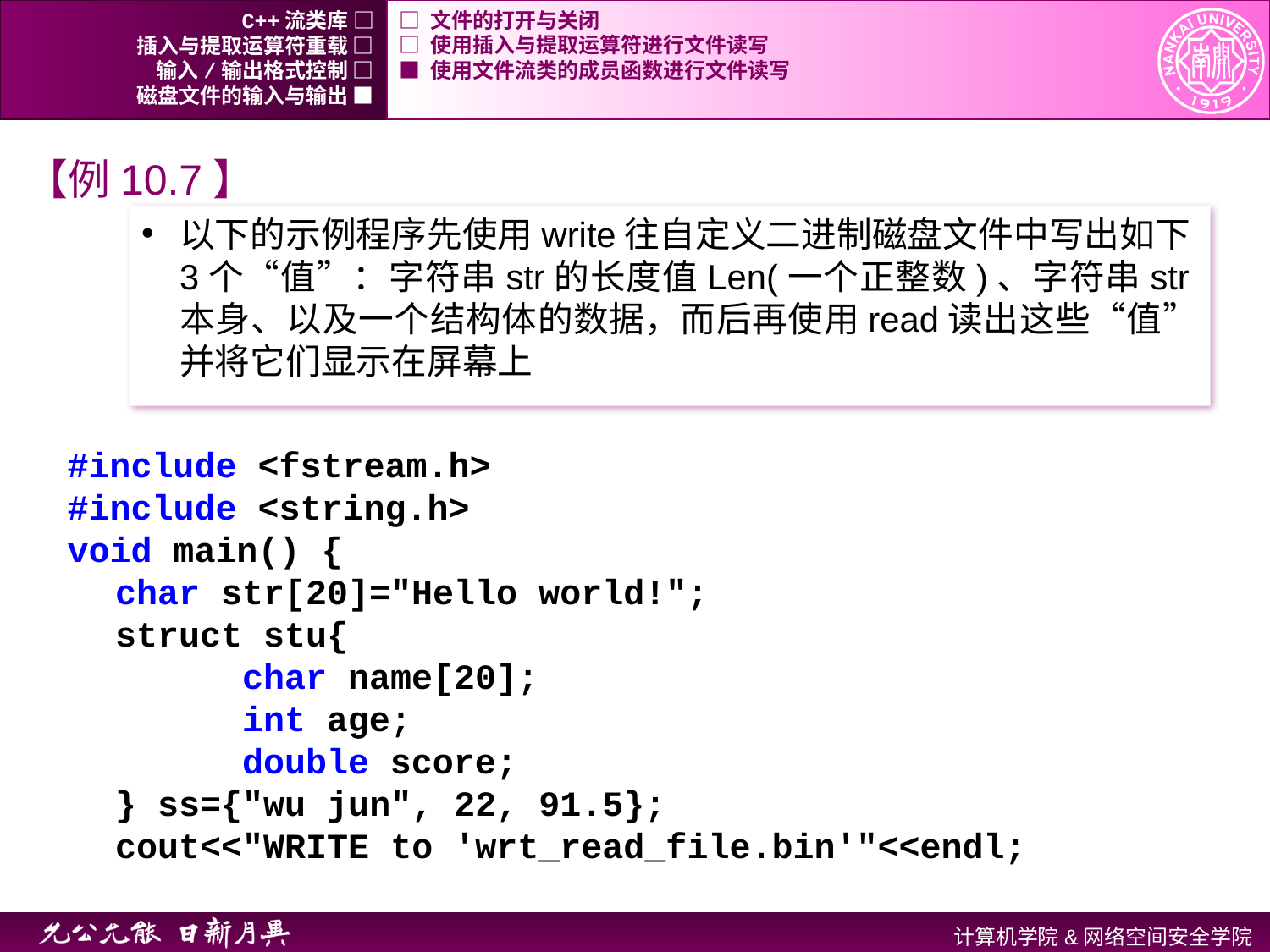

C++流类库 □
□ 文件的打开与关闭
插入与提取运算符重载 □
□ 使用插入与提取运算符进行文件读写
输入/输出格式控制 □
■ 使用文件流类的成员函数进行文件读写
磁盘文件的输入与输出 ■
【例10.7】
以下的示例程序先使用write往自定义二进制磁盘文件中写出如下3个“值”：字符串str的长度值Len(一个正整数)、字符串str本身、以及一个结构体的数据，而后再使用read读出这些“值”并将它们显示在屏幕上
#include <fstream.h>
#include <string.h>
void main() {
	char str[20]="Hello world!";
	struct stu{
		char name[20];
		int age;
		double score;
	} ss={"wu jun", 22, 91.5};
	cout<<"WRITE to 'wrt_read_file.bin'"<<endl;